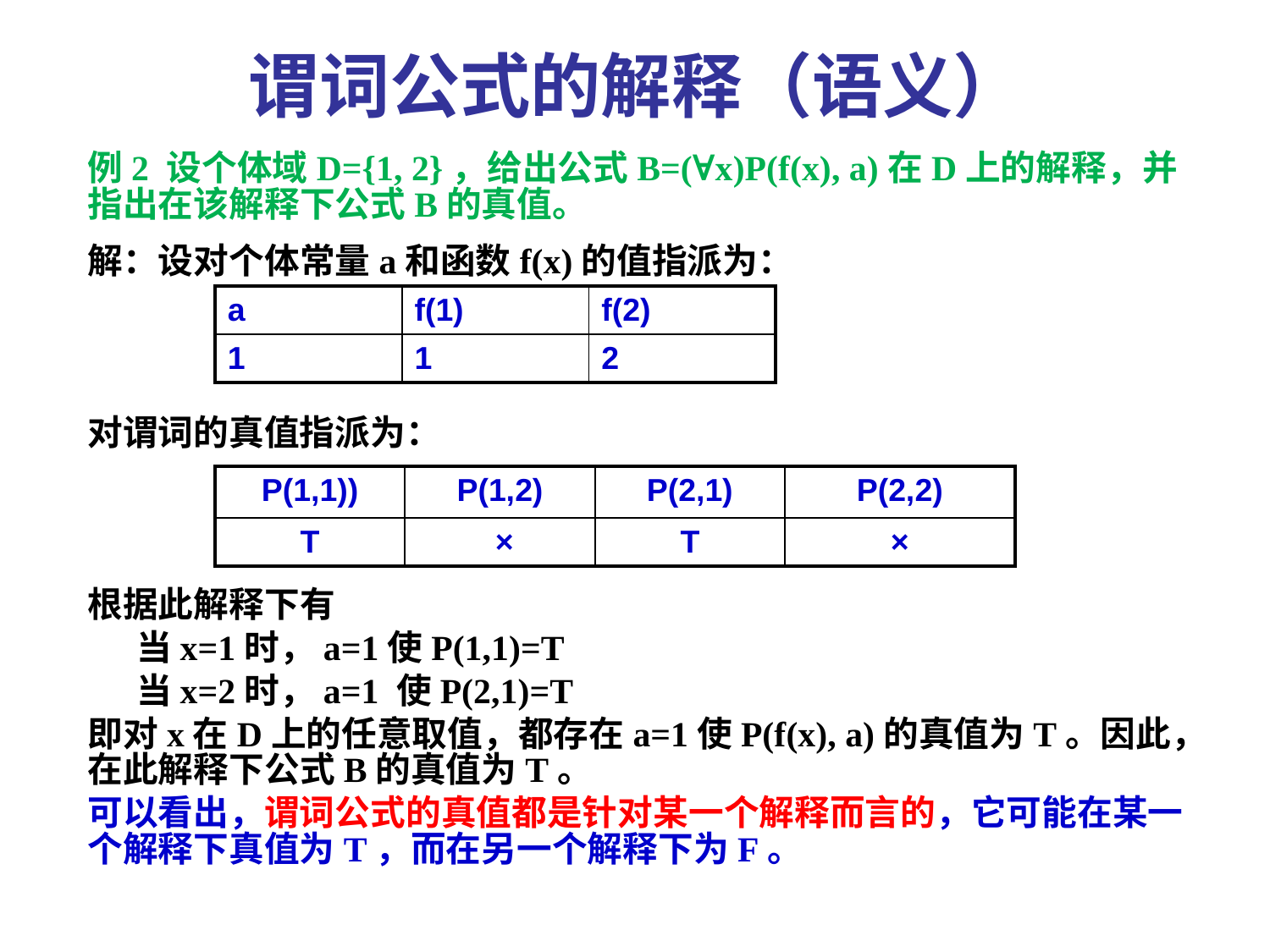

# 谓词公式的解释（语义）
例2 设个体域D={1, 2}，给出公式B=(∀x)P(f(x), a)在D上的解释，并指出在该解释下公式B的真值。
解：设对个体常量a和函数f(x)的值指派为：

对谓词的真值指派为：

根据此解释下有
     当x=1时，a=1使P(1,1)=T
     当x=2时，a=1 使P(2,1)=T
即对x在D上的任意取值，都存在a=1使P(f(x), a)的真值为T。因此，在此解释下公式B的真值为T。
可以看出，谓词公式的真值都是针对某一个解释而言的，它可能在某一个解释下真值为T，而在另一个解释下为F。
| a | f(1) | f(2) |
| --- | --- | --- |
| 1 | 1 | 2 |
| P(1,1)) | P(1,2) | P(2,1) | P(2,2) |
| --- | --- | --- | --- |
| T | × | T | × |